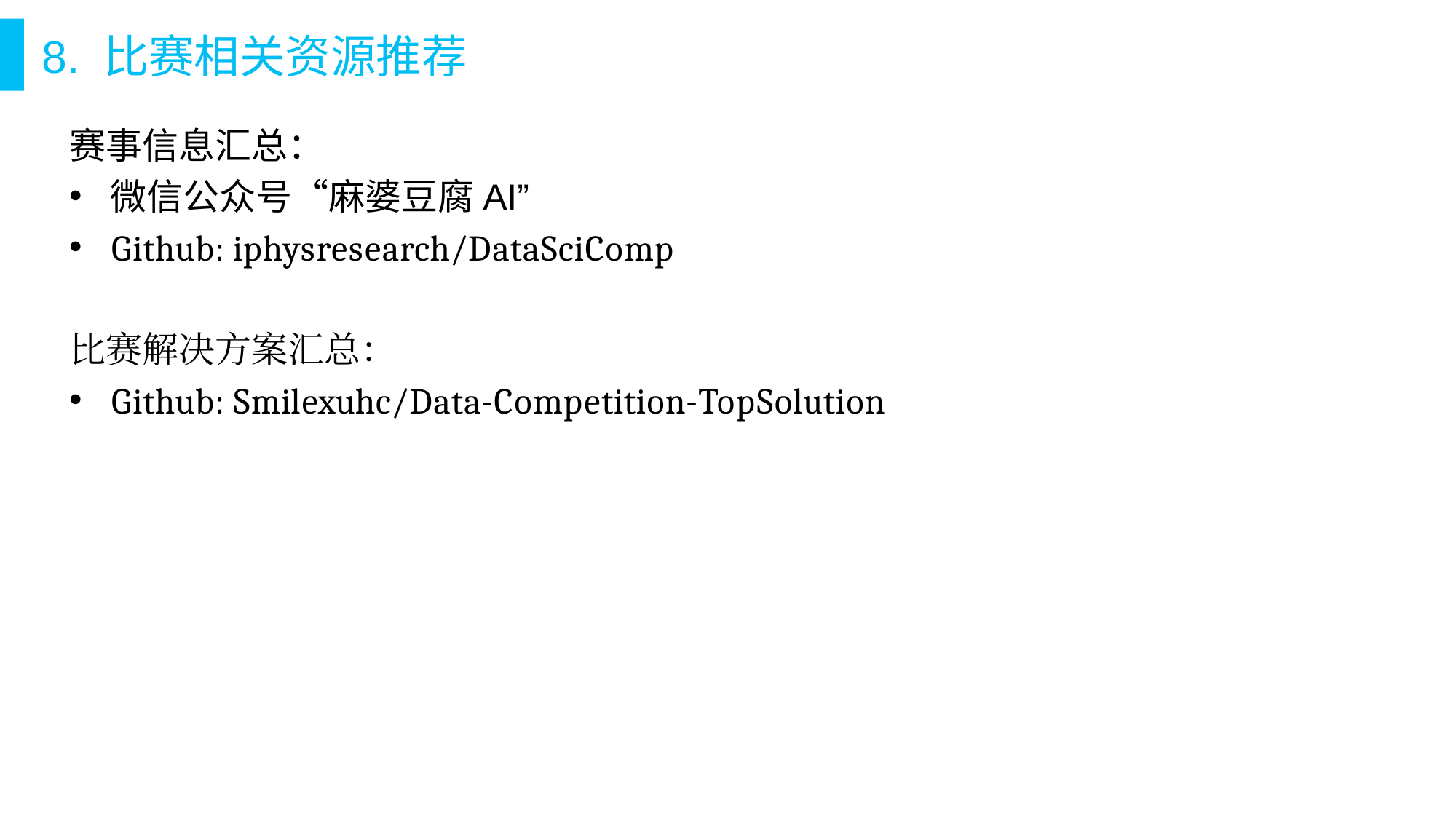

# 8. 比赛相关资源推荐
赛事信息汇总：
微信公众号“麻婆豆腐AI”
Github: iphysresearch/DataSciComp

比赛解决方案汇总：
Github: Smilexuhc/Data-Competition-TopSolution